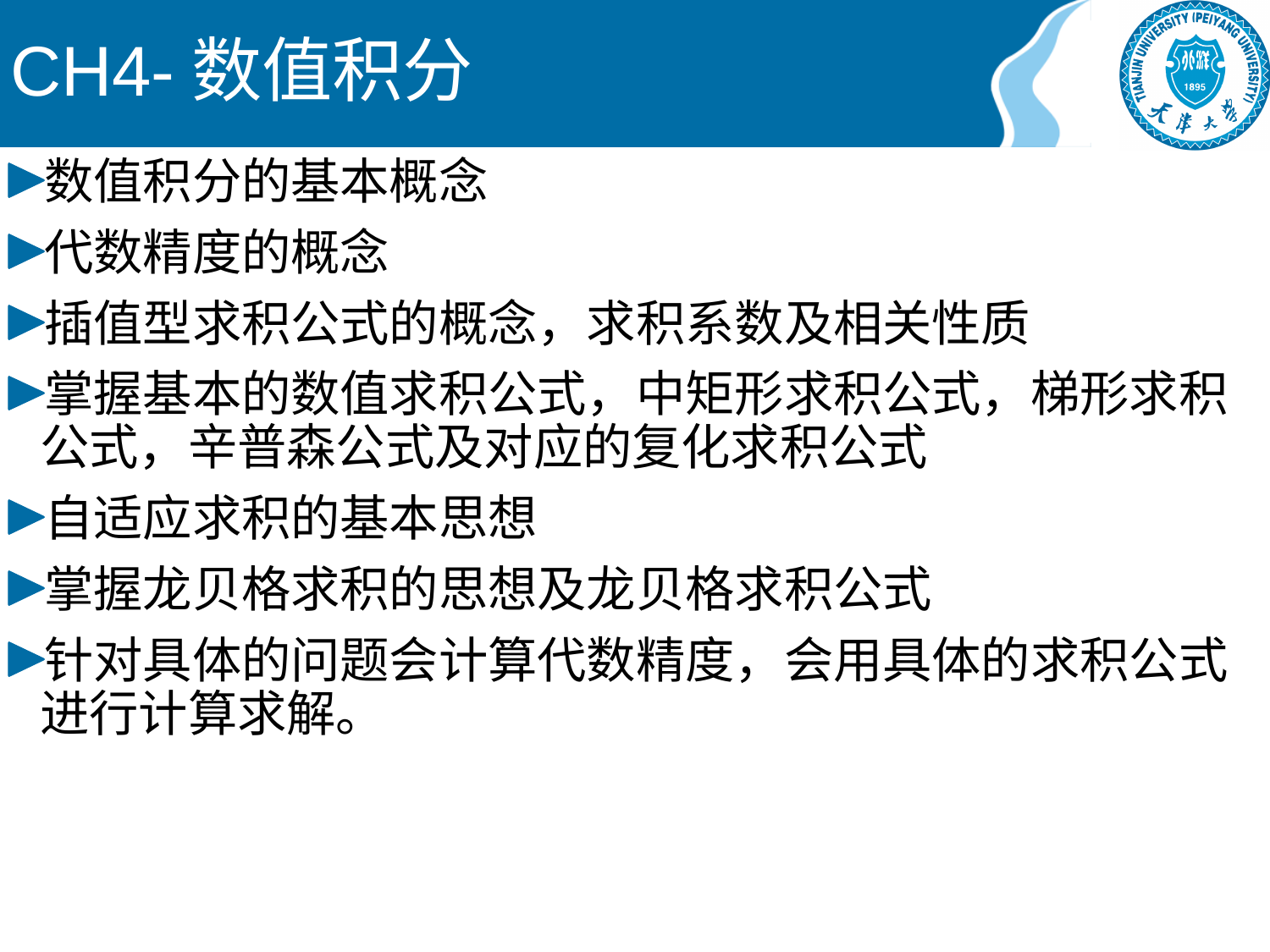

# CH4-数值积分
数值积分的基本概念
代数精度的概念
插值型求积公式的概念，求积系数及相关性质
掌握基本的数值求积公式，中矩形求积公式，梯形求积公式，辛普森公式及对应的复化求积公式
自适应求积的基本思想
掌握龙贝格求积的思想及龙贝格求积公式
针对具体的问题会计算代数精度，会用具体的求积公式进行计算求解。